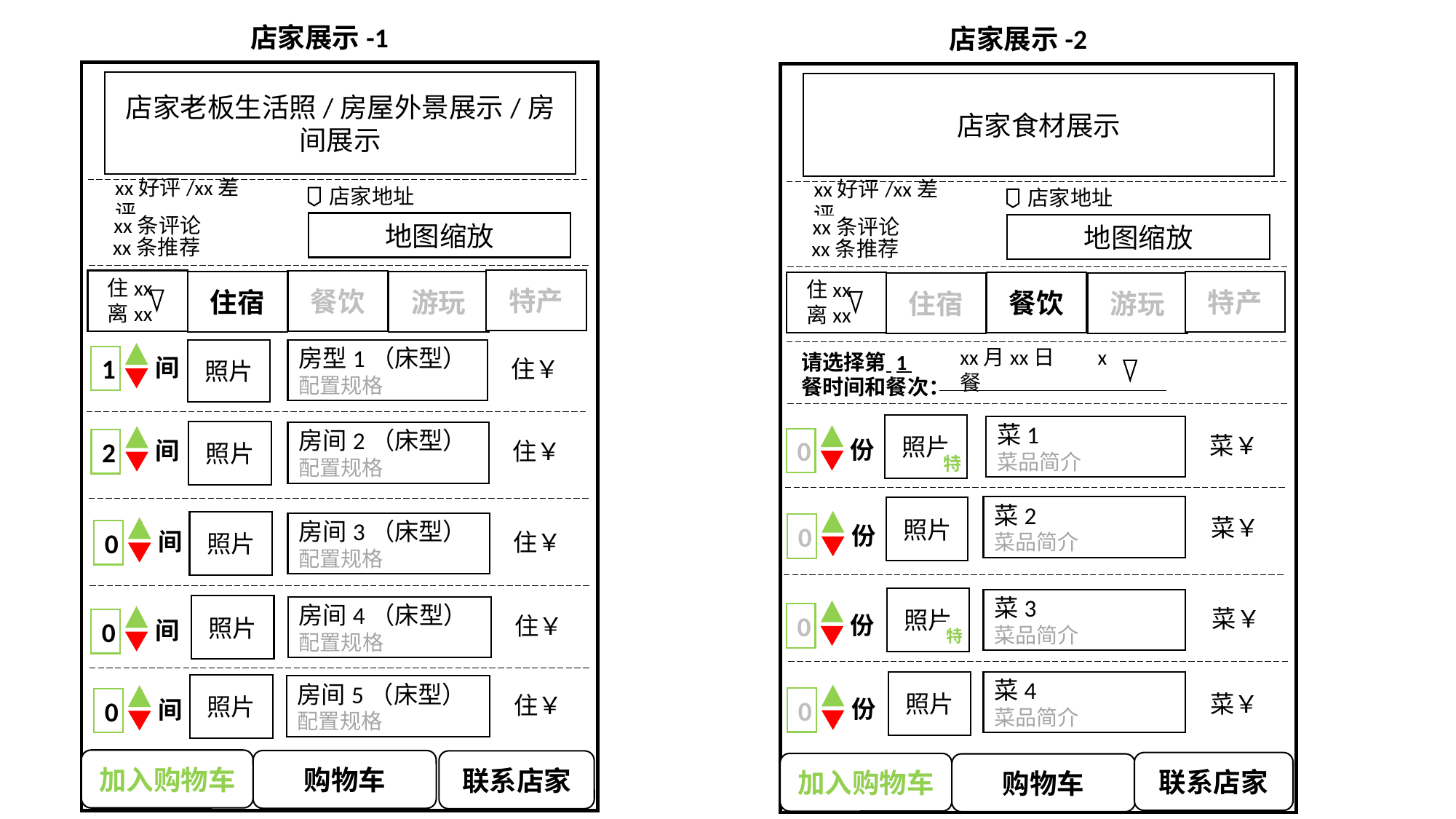

店家展示-1
店家展示-2

店家老板生活照/房屋外景展示/房间展示
店家食材展示

店家地址

xx好评/xx差评
店家地址
xx好评/xx差评
地图缩放
xx条评论
地图缩放
xx条评论
xx条推荐
xx条推荐
特产

餐饮
住宿
游玩
特产

餐饮
住宿
游玩
住xx
离xx

住xx
离xx

照片
房型1（床型）
配置规格
住￥

1
间
xx月xx日        x餐
请选择第 1  餐时间和餐次：

照片
菜1
菜品简介
菜￥
照片
房间2（床型）
配置规格
住￥

0
份

2
间
特
菜2
菜品简介
照片
菜￥
照片

0
份
房间3（床型）
配置规格
住￥

0
间
照片
菜3
菜品简介
菜￥
照片
房间4（床型）
配置规格
住￥

0
份

0
间
特
照片
菜4
菜品简介
照片
房间5（床型）
配置规格
菜￥
住￥

0
份

0
间
加入购物车
购物车
联系店家
联系店家
加入购物车
购物车